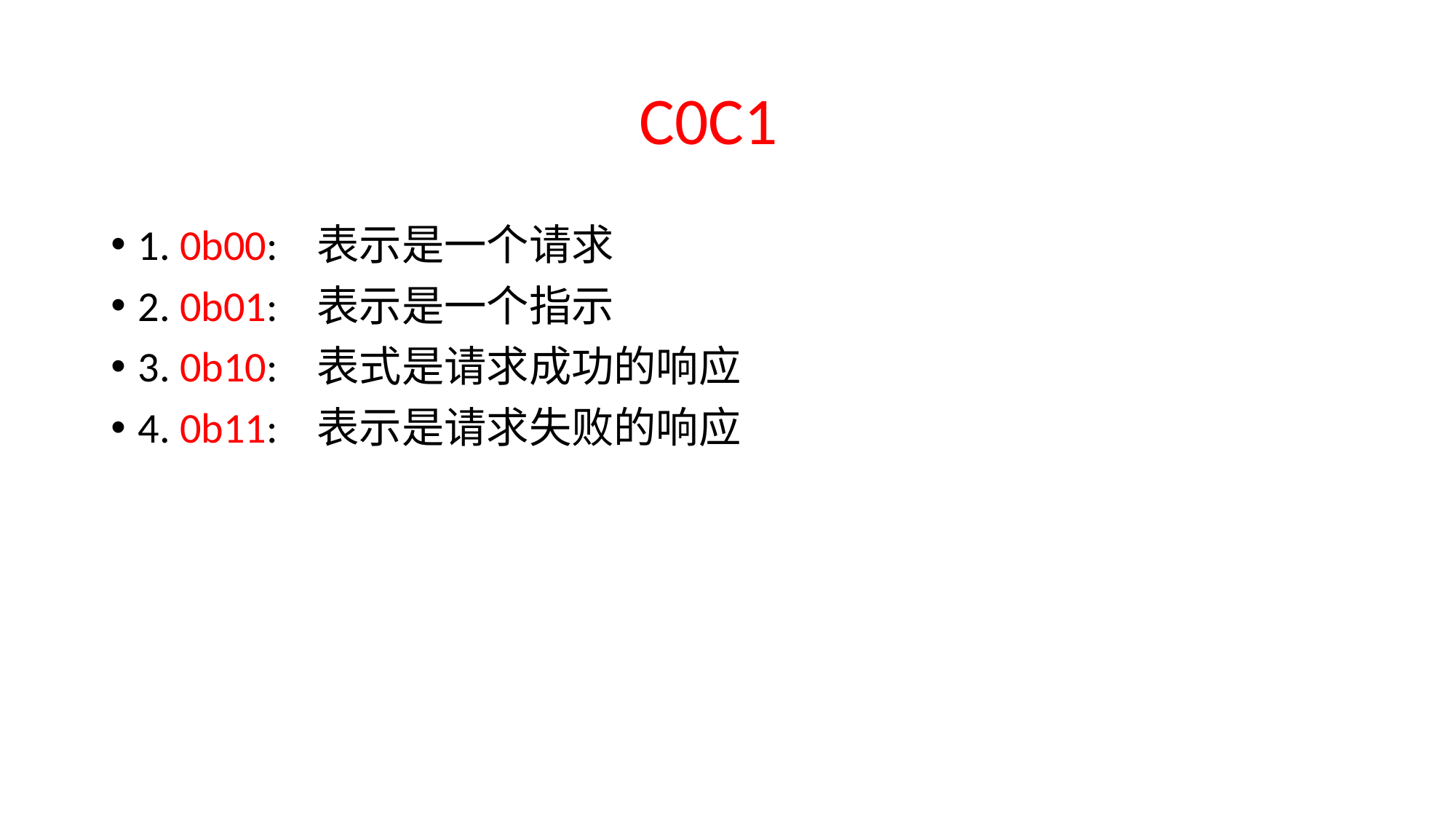

# C0C1
1. 0b00:   表示是一个请求
2. 0b01:   表示是一个指示
3. 0b10:   表式是请求成功的响应
4. 0b11:   表示是请求失败的响应